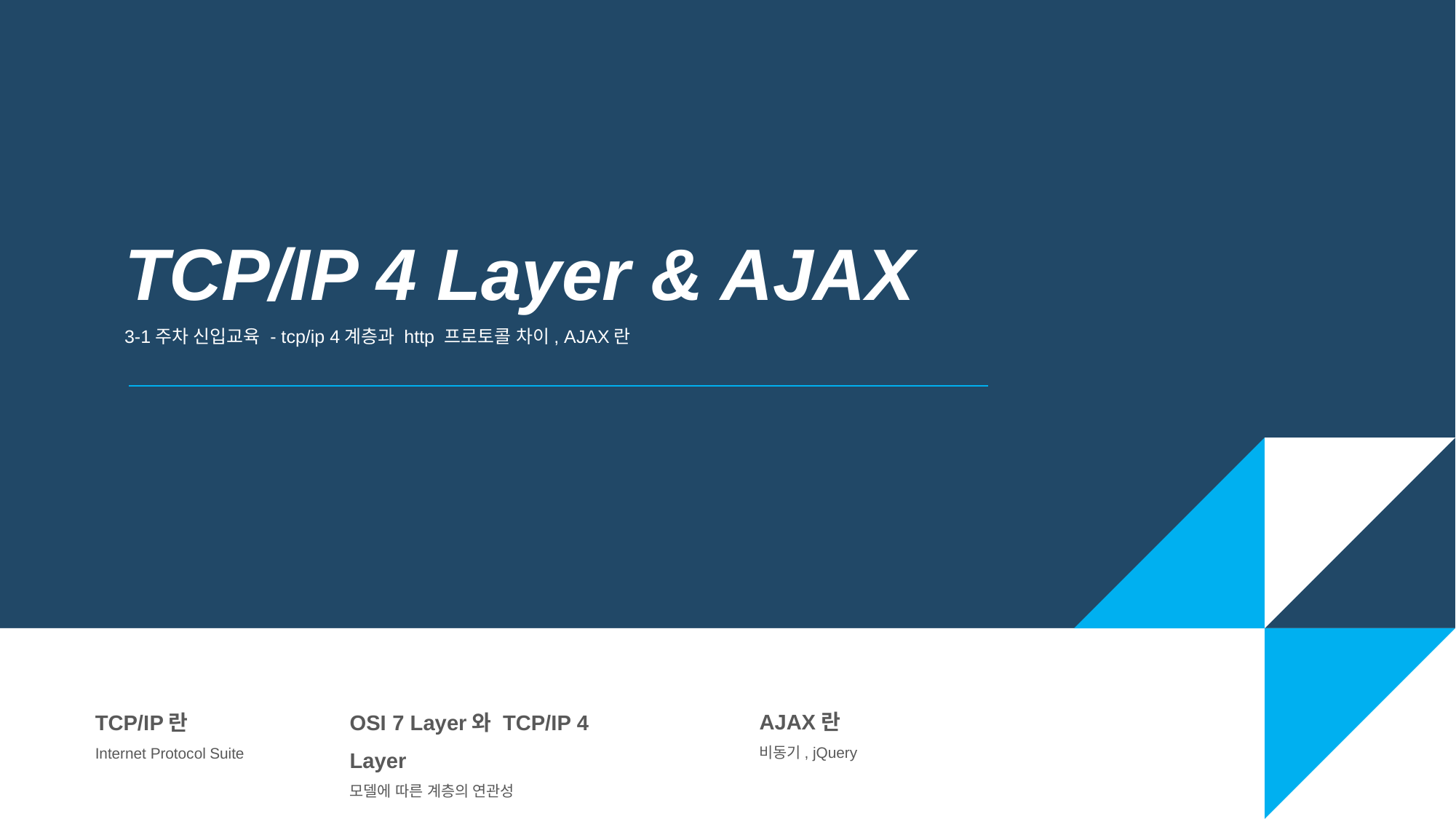

TCP/IP 4 Layer & AJAX
3-1주차 신입교육 - tcp/ip 4계층과 http 프로토콜 차이, AJAX란

AJAX란
비동기, jQuery
TCP/IP란
Internet Protocol Suite
OSI 7 Layer와 TCP/IP 4 Layer
모델에 따른 계층의 연관성